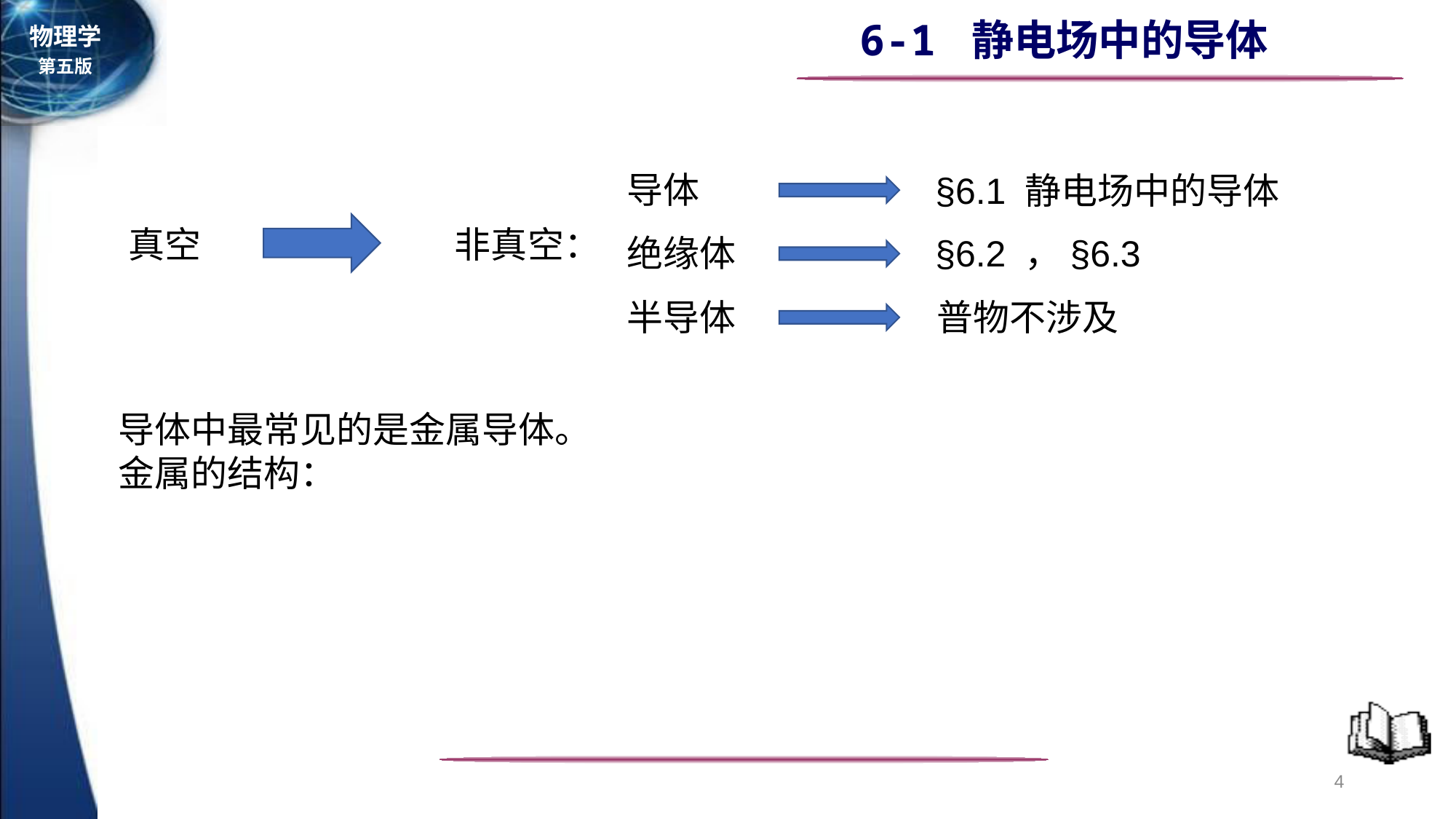

导体
§6.1 静电场中的导体

真空
非真空：
绝缘体
§6.2 ，§6.3

半导体
普物不涉及

导体中最常见的是金属导体。
金属的结构：
4